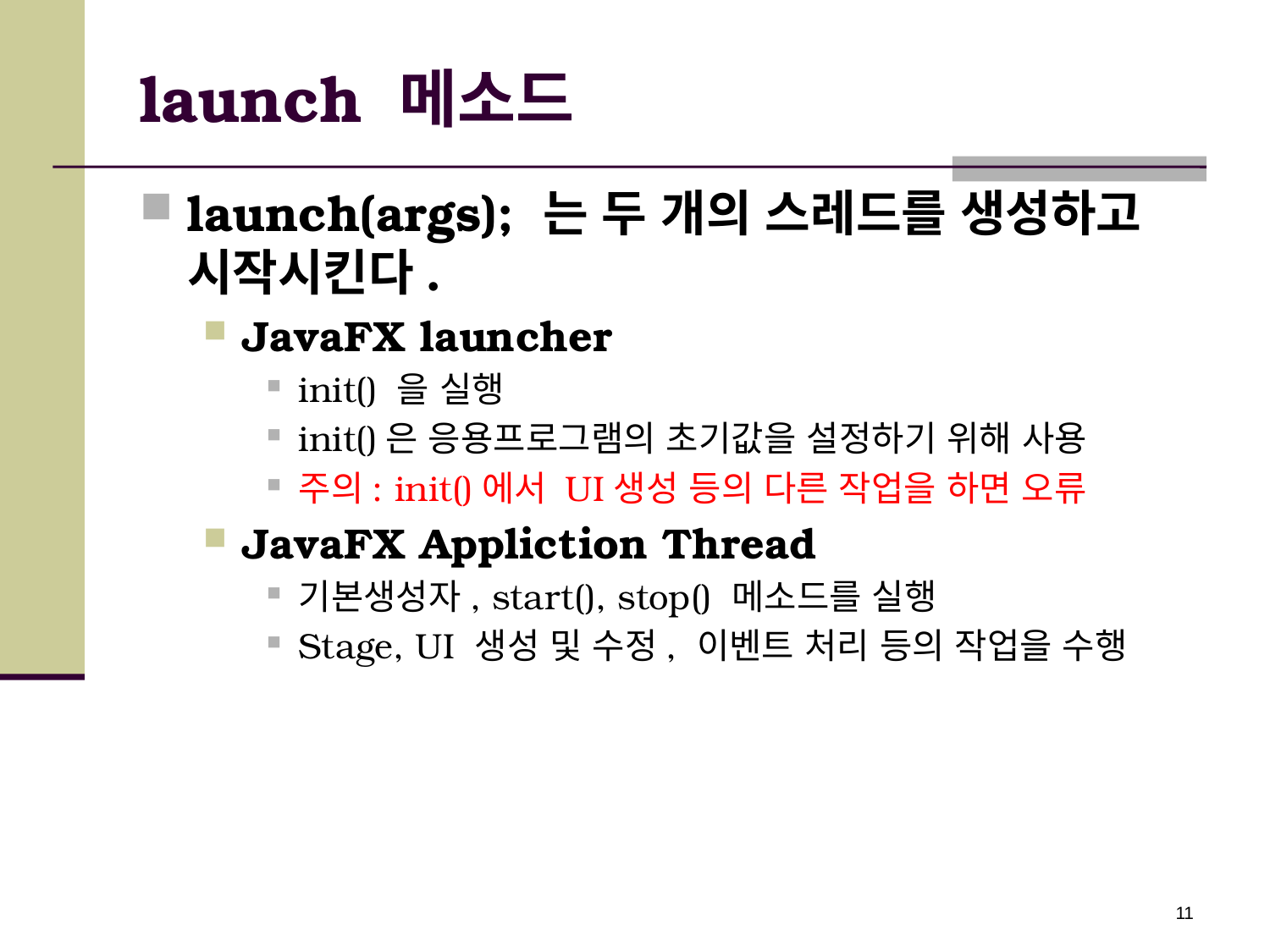

# launch 메소드
launch(args); 는 두 개의 스레드를 생성하고 시작시킨다.
JavaFX launcher
init() 을 실행
init()은 응용프로그램의 초기값을 설정하기 위해 사용
주의: init()에서 UI생성 등의 다른 작업을 하면 오류
JavaFX Appliction Thread
기본생성자, start(), stop() 메소드를 실행
Stage, UI 생성 및 수정, 이벤트 처리 등의 작업을 수행
11